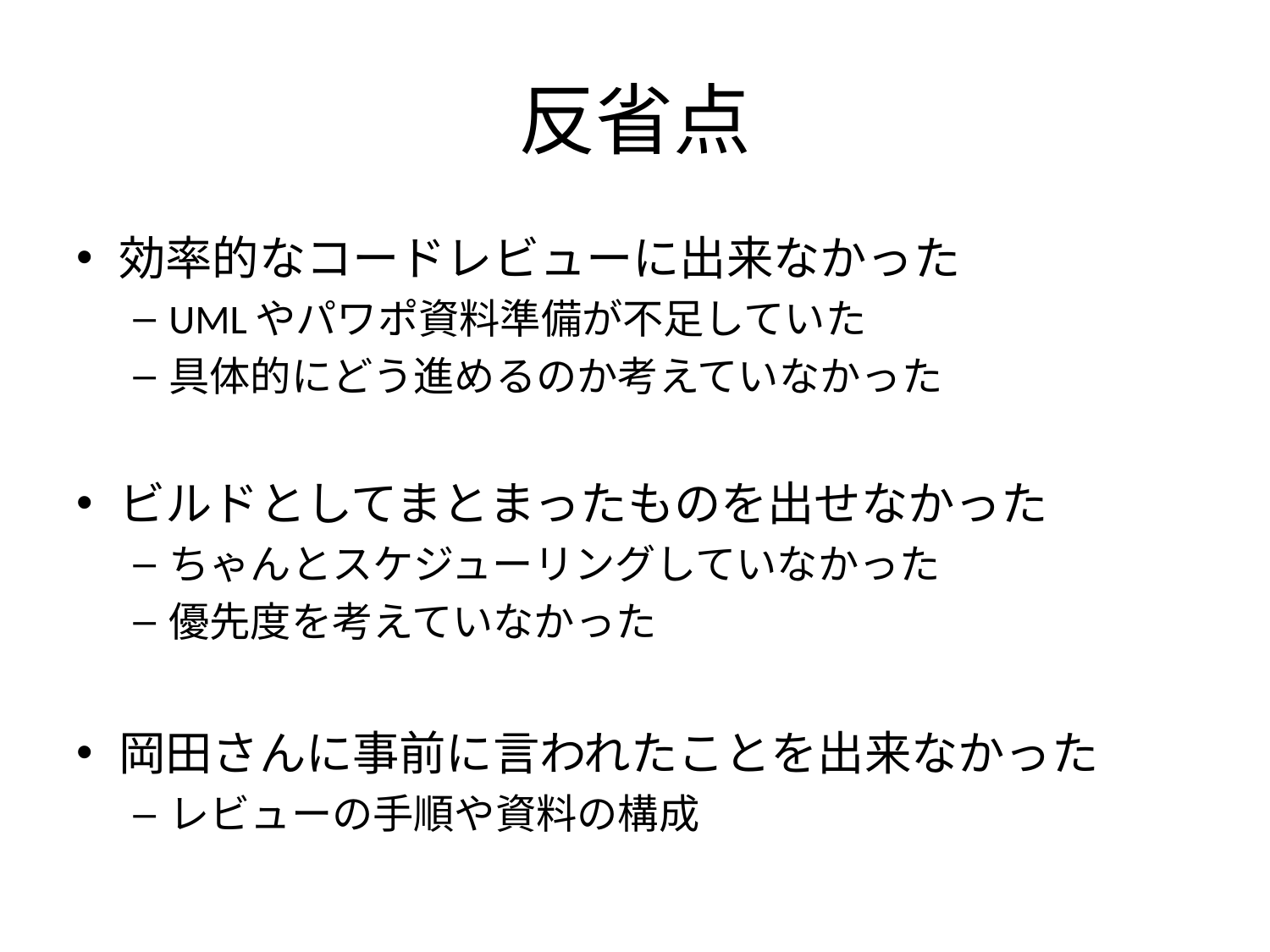

# 反省点
効率的なコードレビューに出来なかった
UMLやパワポ資料準備が不足していた
具体的にどう進めるのか考えていなかった

ビルドとしてまとまったものを出せなかった
ちゃんとスケジューリングしていなかった
優先度を考えていなかった

岡田さんに事前に言われたことを出来なかった
レビューの手順や資料の構成